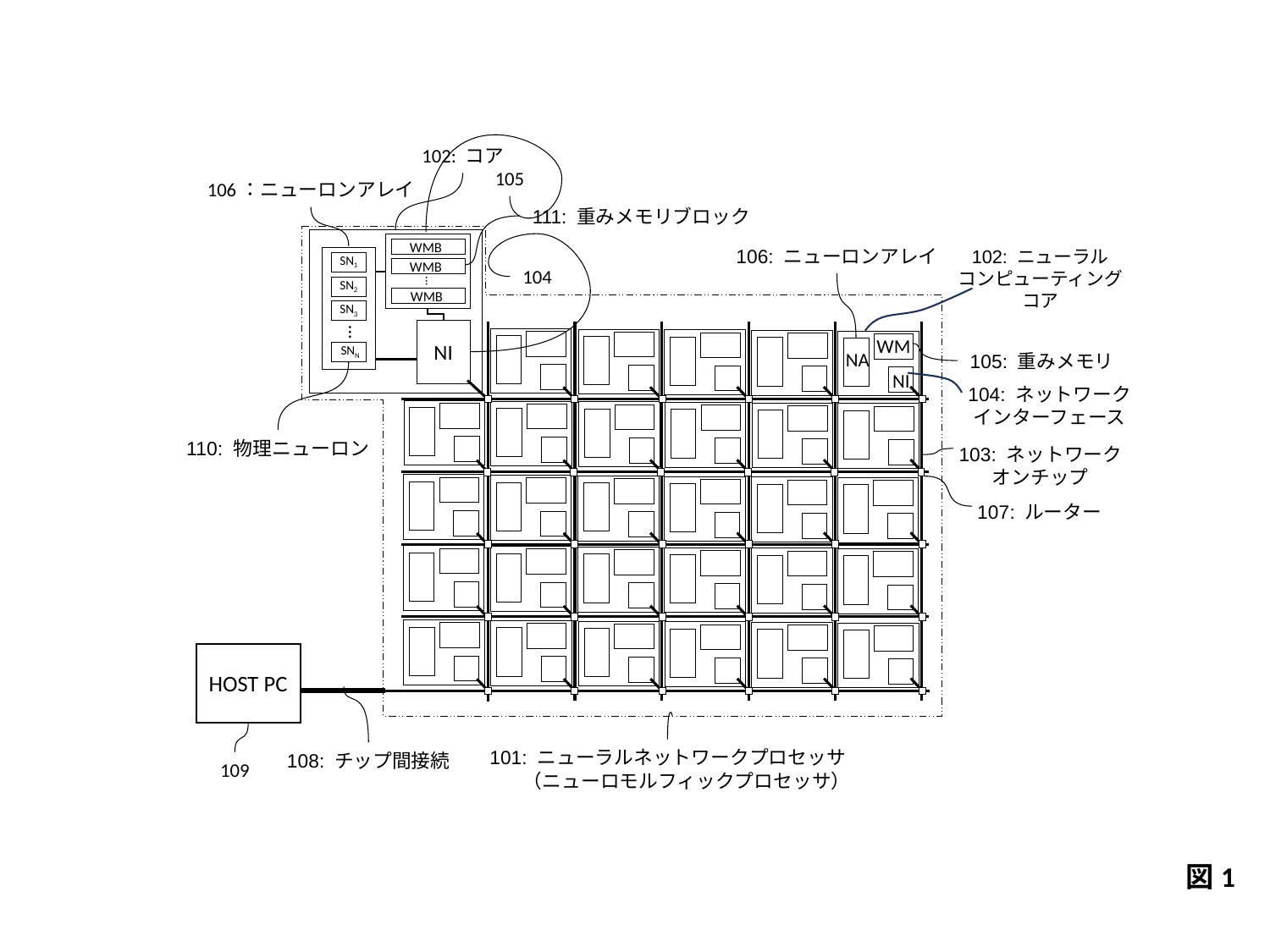

102: コア
105
106：ニューロンアレイ
111: 重みメモリブロック

WMB

SN1

WMB

…
SN2

WMB

SN3

…
NI
SNN

106: ニューロンアレイ
102: ニューラル
コンピューティングコア
104

WM

NA
105: 重みメモリ
NI

104: ネットワーク
インターフェース

110: 物理ニューロン
103: ネットワーク
オンチップ

107: ルーター

HOST PC

101: ニューラルネットワークプロセッサ
　　（ニューロモルフィックプロセッサ）
108: チップ間接続
109
図1